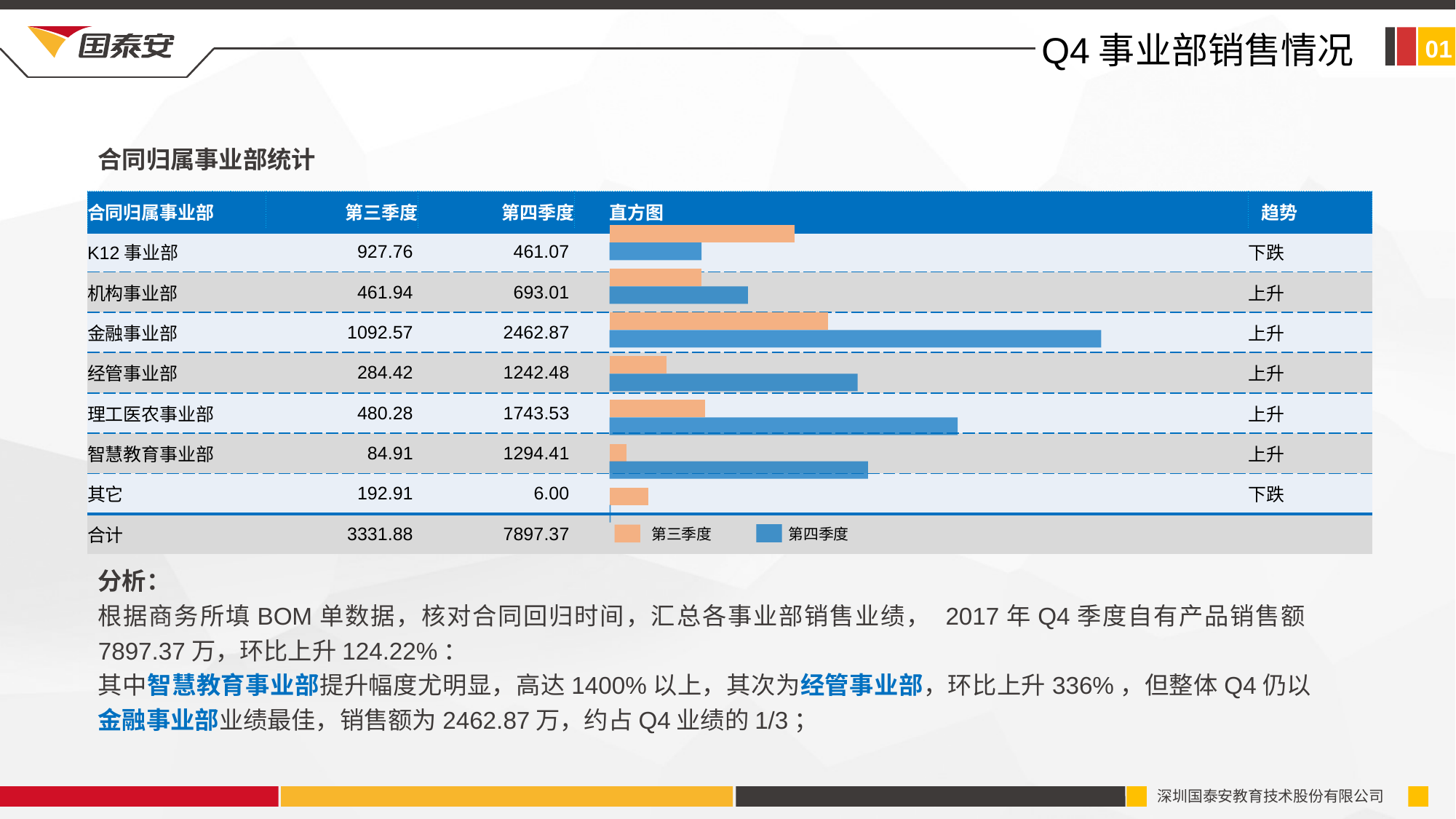

Q4事业部销售情况
01
合同归属事业部统计
| 合同归属事业部 | 第三季度 | 第四季度 | 直方图 | 趋势 |
| --- | --- | --- | --- | --- |
| K12事业部 | 927.76 | 461.07 |  | 下跌 |
| 机构事业部 | 461.94 | 693.01 |  | 上升 |
| 金融事业部 | 1092.57 | 2462.87 |  | 上升 |
| 经管事业部 | 284.42 | 1242.48 |  | 上升 |
| 理工医农事业部 | 480.28 | 1743.53 |  | 上升 |
| 智慧教育事业部 | 84.91 | 1294.41 |  | 上升 |
| 其它 | 192.91 | 6.00 |  | 下跌 |
| 合计 | 3331.88 | 7897.37 |  |  |

### Chart

| Category | 第三季度 | 第四季度 |
|---|---|---|
| K12事业部 | 927.7626 | 461.06895999999995 |
| 机构事业部 | 461.94 | 693.0059 |
| 金融事业部 | 1092.5664 | 2462.8693 |
| 经管事业部 | 284.417 | 1242.48 |
| 理工医农事业部 | 480.2811 | 1743.532 |
| 智慧教育事业部 | 84.91 | 1294.4112 |
| 其它 | 192.912 | 6.0 |
第三季度
第四季度

分析：
根据商务所填BOM单数据，核对合同回归时间，汇总各事业部销售业绩， 2017年Q4季度自有产品销售额7897.37万，环比上升124.22%：
其中智慧教育事业部提升幅度尤明显，高达1400%以上，其次为经管事业部，环比上升336%，但整体Q4仍以金融事业部业绩最佳，销售额为2462.87万，约占Q4业绩的1/3；